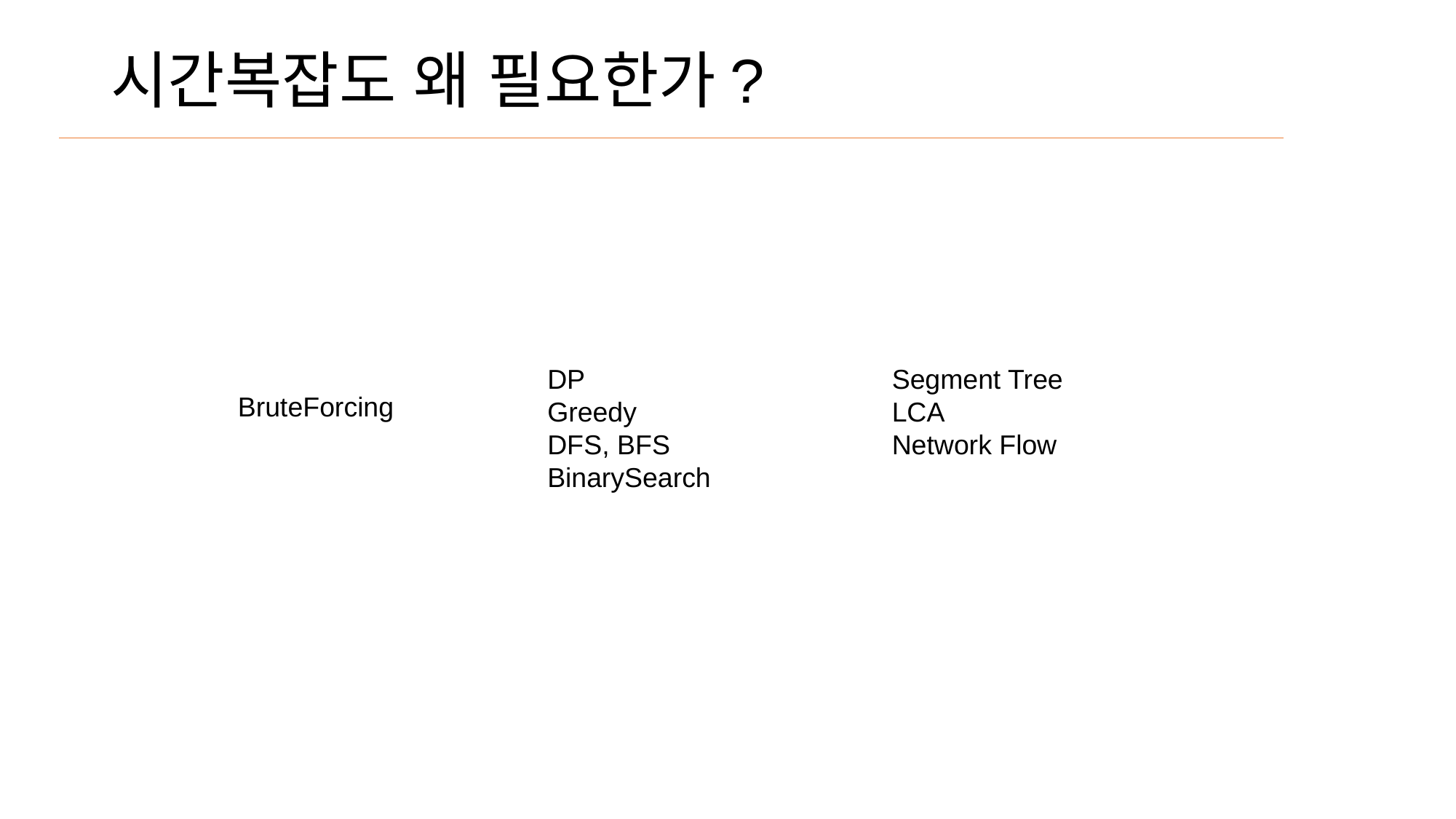

# 시간복잡도 왜 필요한가?
DP
Greedy
DFS, BFS
BinarySearch
Segment Tree
LCA
Network Flow

BruteForcing